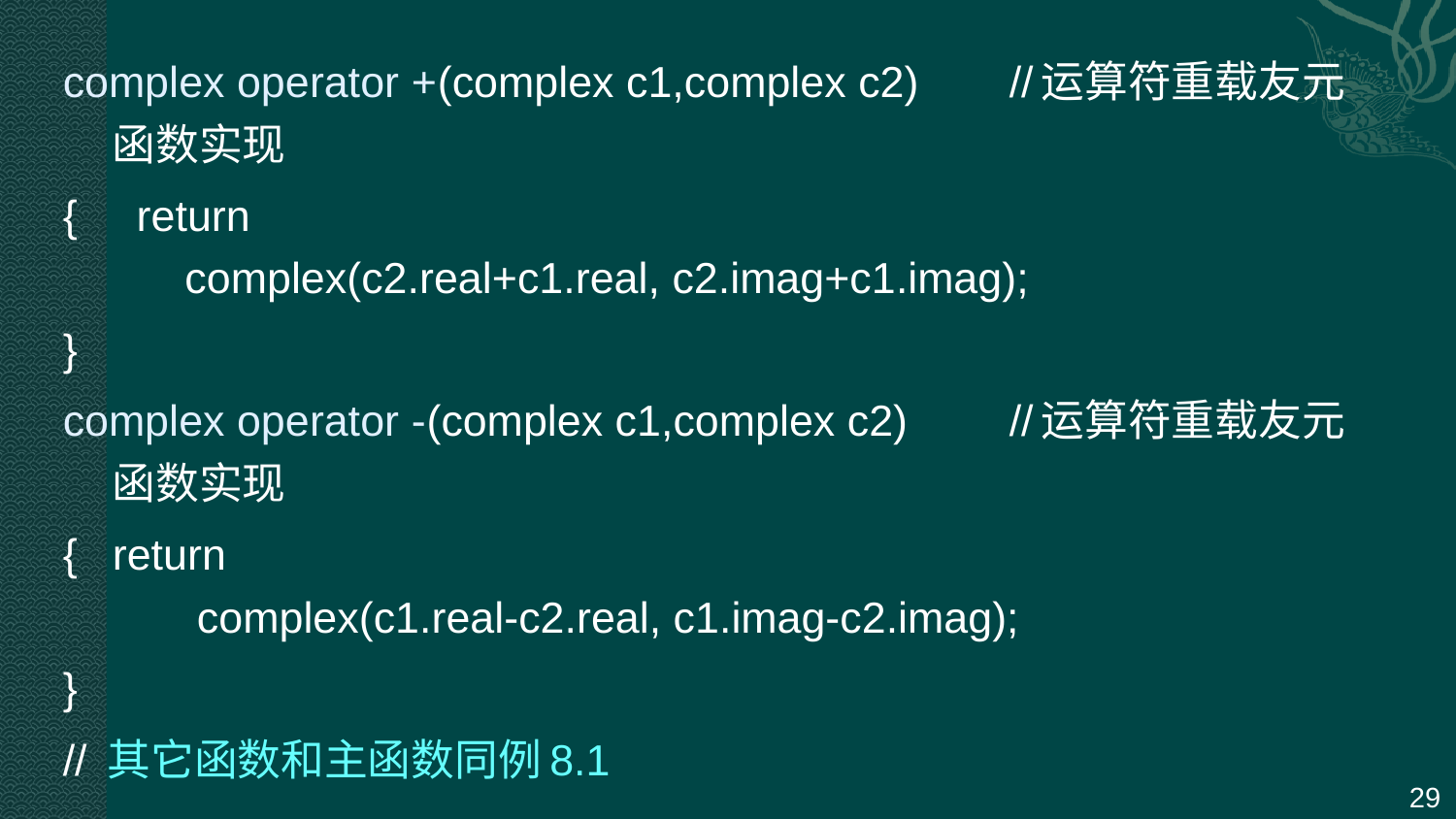

complex operator +(complex c1,complex c2)	//运算符重载友元函数实现
{	  return
      complex(c2.real+c1.real, c2.imag+c1.imag);
}
complex operator -(complex c1,complex c2)	//运算符重载友元函数实现
{	return
       complex(c1.real-c2.real, c1.imag-c2.imag);
}
// 其它函数和主函数同例8.1
29